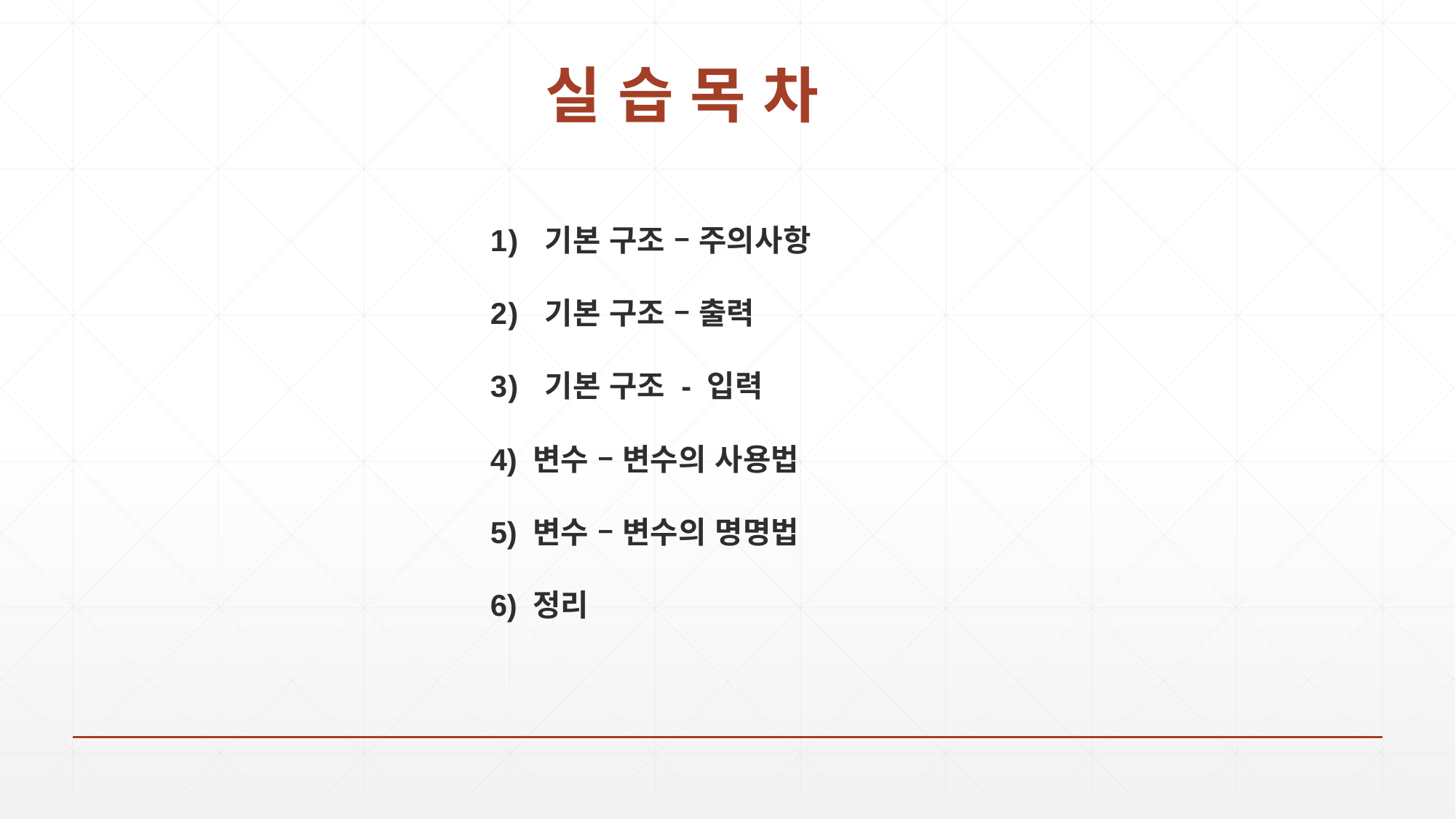

# 실 습 목 차
기본 구조 – 주의사항

기본 구조 – 출력

기본 구조 - 입력

4) 변수 – 변수의 사용법

5) 변수 – 변수의 명명법

6) 정리